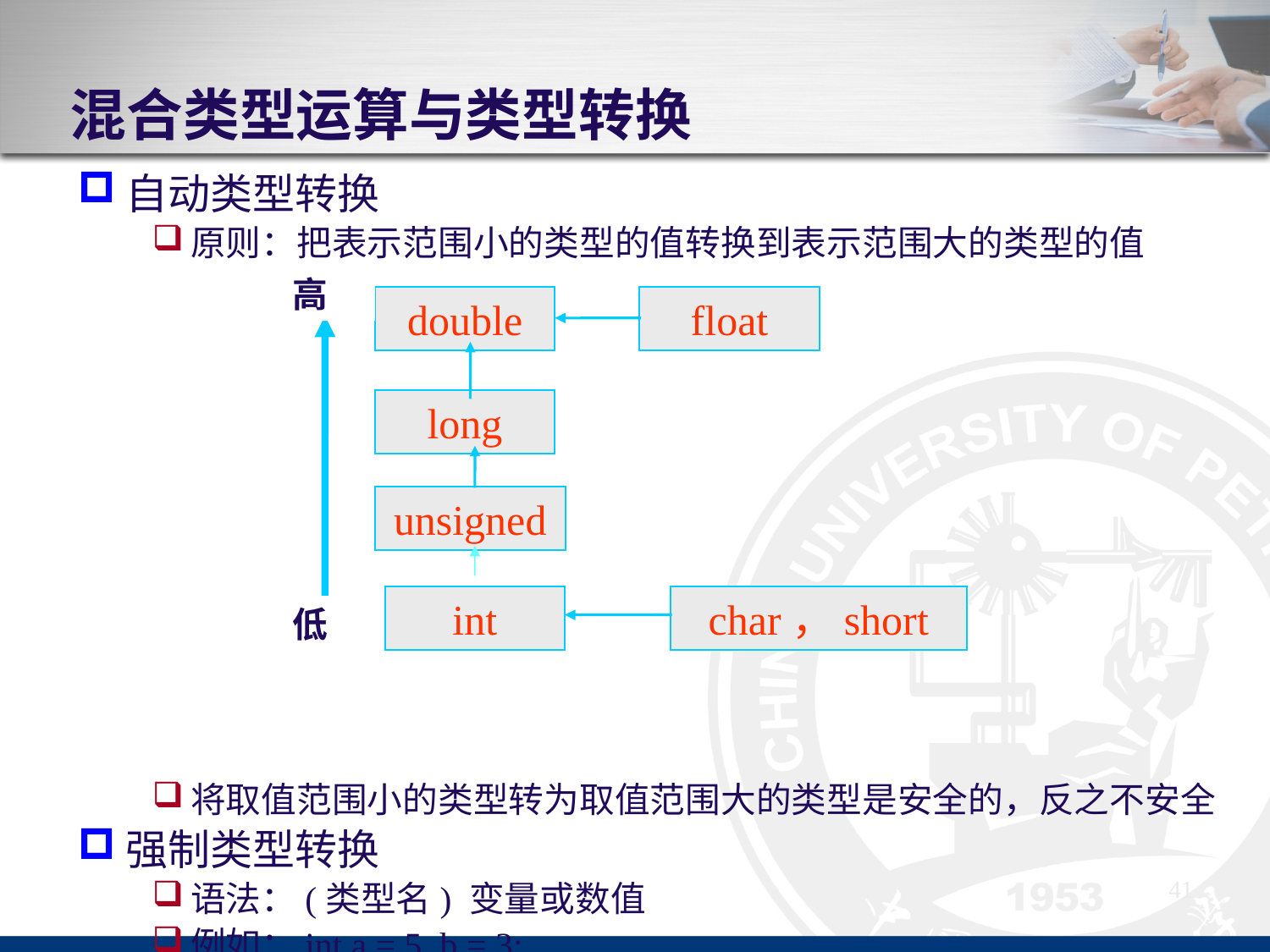

# 混合类型运算与类型转换
自动类型转换
原则：把表示范围小的类型的值转换到表示范围大的类型的值

将取值范围小的类型转为取值范围大的类型是安全的，反之不安全
强制类型转换
语法：(类型名) 变量或数值
例如：int a = 5, b = 3;
           float q = (float)a / b;
高
float
double

long

unsigned
int
低

char，short

41